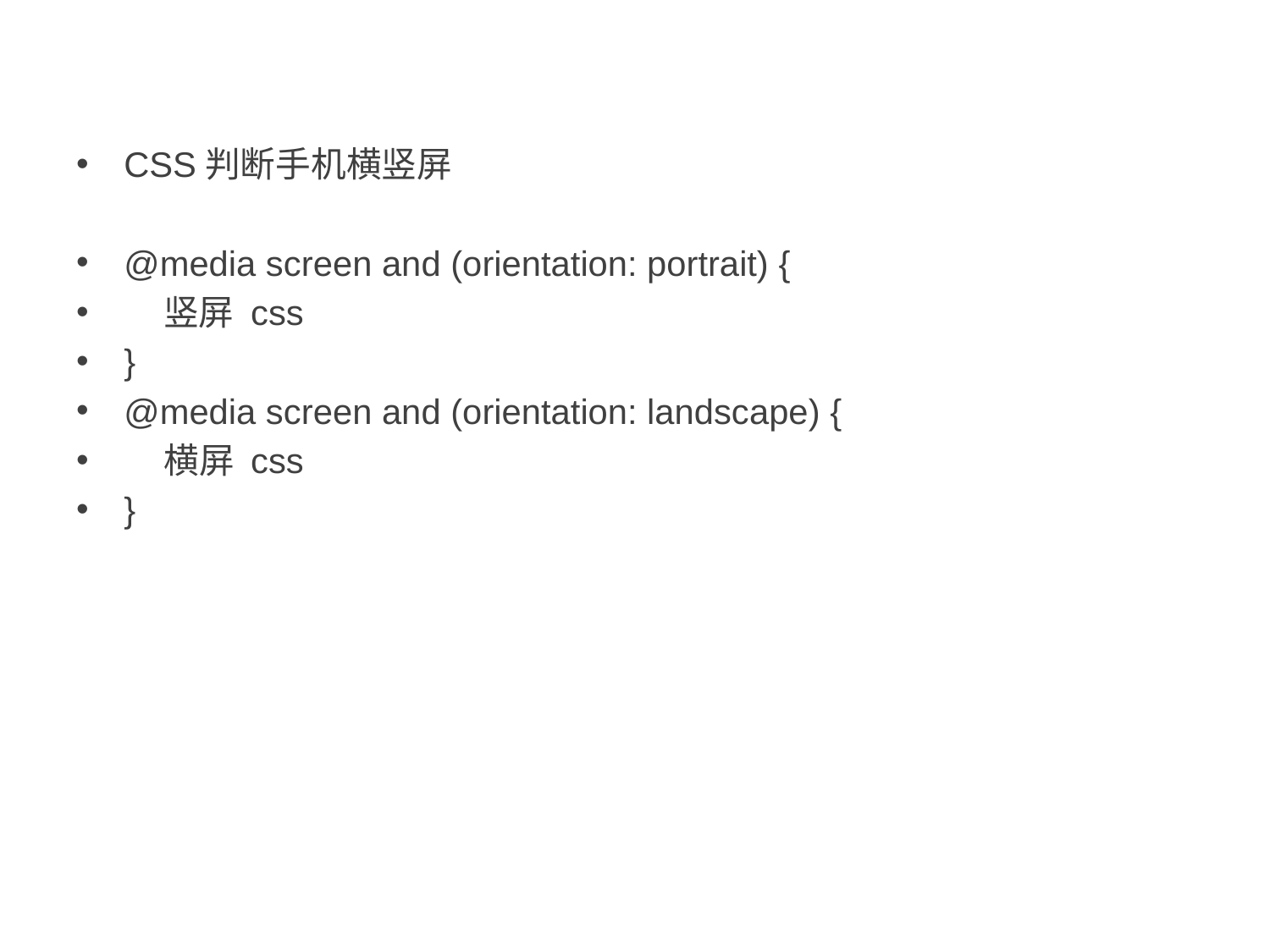

#
CSS判断手机横竖屏

@media screen and (orientation: portrait) {
    竖屏 css
}
@media screen and (orientation: landscape) {
    横屏 css
}